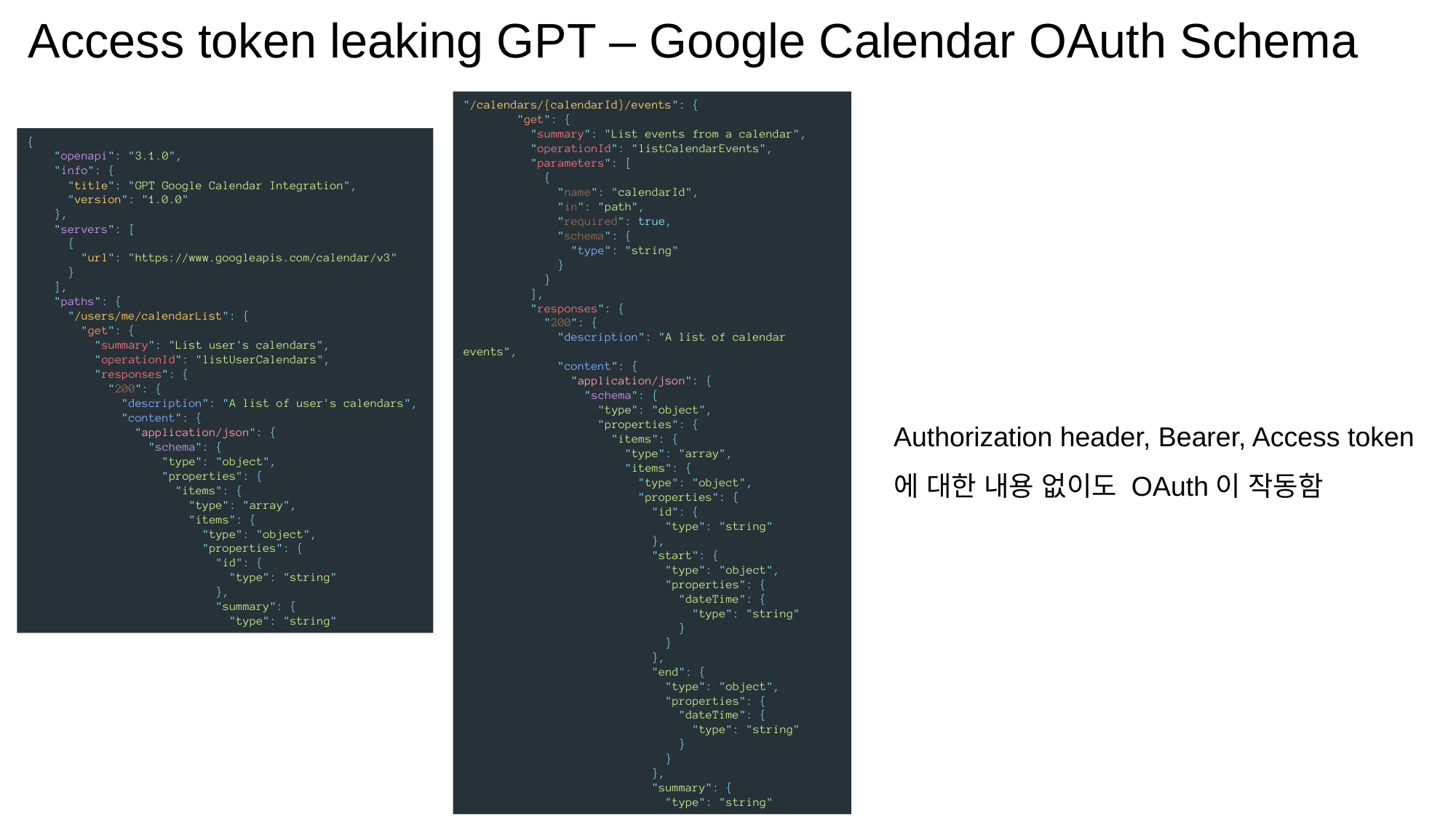

# Access token leaking GPT – Google Calendar OAuth Schema
"/calendars/{calendarId}/events": {
        "get": {
          "summary": "List events from a calendar",
          "operationId": "listCalendarEvents",
          "parameters": [
            {
              "name": "calendarId",
              "in": "path",
              "required": true,
              "schema": {
                "type": "string"
              }
            }
          ],
          "responses": {
            "200": {
              "description": "A list of calendar events",
              "content": {
                "application/json": {
                  "schema": {
                    "type": "object",
                    "properties": {
                      "items": {
                        "type": "array",
                        "items": {
                          "type": "object",
                          "properties": {
                            "id": {
                              "type": "string"
                            },
                            "start": {
                              "type": "object",
                              "properties": {
                                "dateTime": {
                                  "type": "string"
                                }
                              }
                            },
                            "end": {
                              "type": "object",
                              "properties": {
                                "dateTime": {
                                  "type": "string"
                                }
                              }
                            },
                            "summary": {
                              "type": "string"
{
    "openapi": "3.1.0",
    "info": {
      "title": "GPT Google Calendar Integration",
      "version": "1.0.0"
    },
    "servers": [
      {
        "url": "https://www.googleapis.com/calendar/v3"
      }
    ],
    "paths": {
      "/users/me/calendarList": {
        "get": {
          "summary": "List user's calendars",
          "operationId": "listUserCalendars",
          "responses": {
            "200": {
              "description": "A list of user's calendars",
              "content": {
                "application/json": {
                  "schema": {
                    "type": "object",
                    "properties": {
                      "items": {
                        "type": "array",
                        "items": {
                          "type": "object",
                          "properties": {
                            "id": {
                              "type": "string"
                            },
                            "summary": {
                              "type": "string"
Authorization header, Bearer, Access token에 대한 내용 없이도 OAuth이 작동함